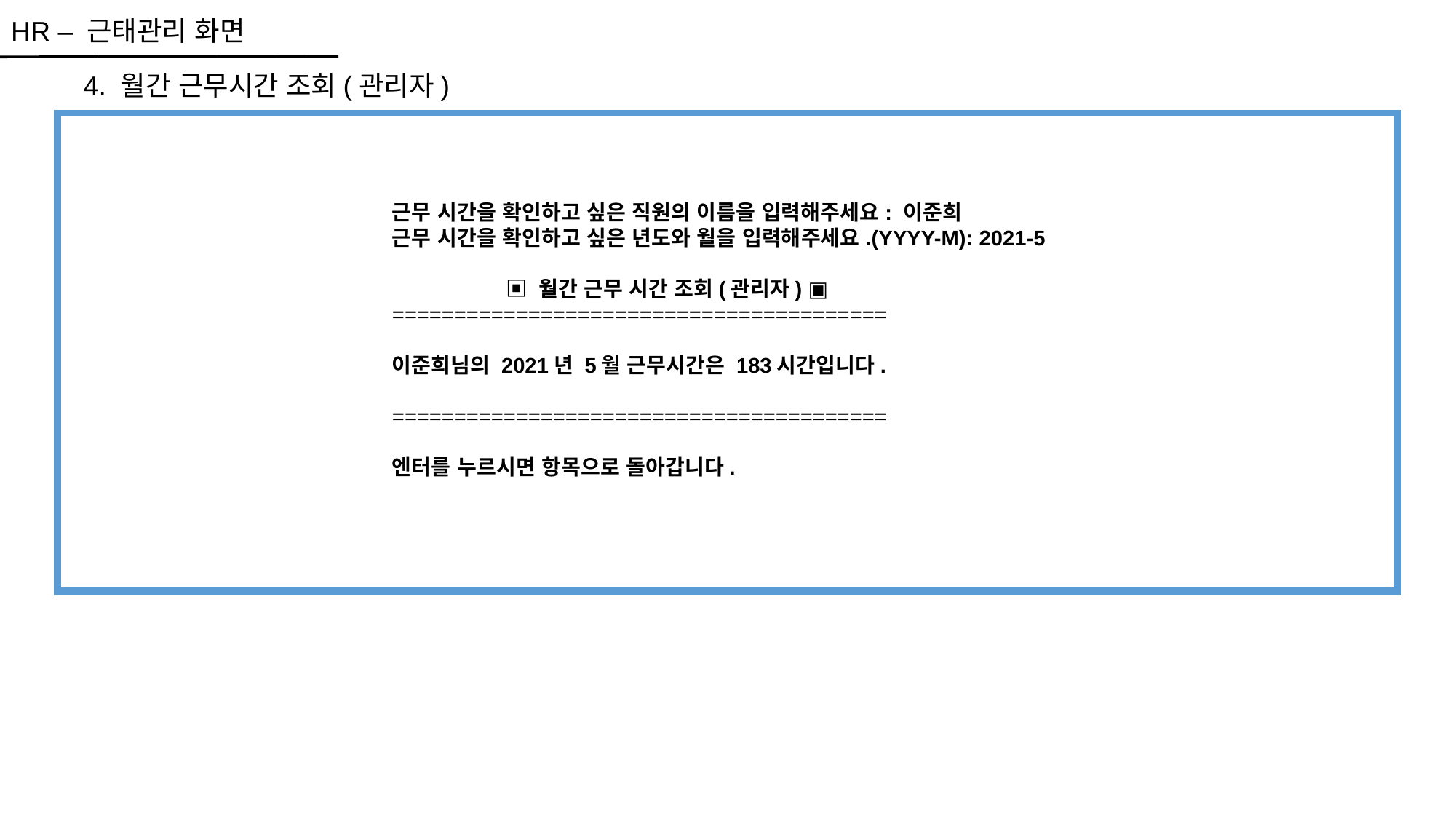

HR – 근태관리 화면
4. 월간 근무시간 조회(관리자)

근무 시간을 확인하고 싶은 직원의 이름을 입력해주세요: 이준희
근무 시간을 확인하고 싶은 년도와 월을 입력해주세요.(YYYY-M): 2021-5

                   ▣ 월간 근무 시간 조회(관리자) ▣
========================================

이준희님의 2021년 5월 근무시간은 183시간입니다.

========================================

엔터를 누르시면 항목으로 돌아갑니다.